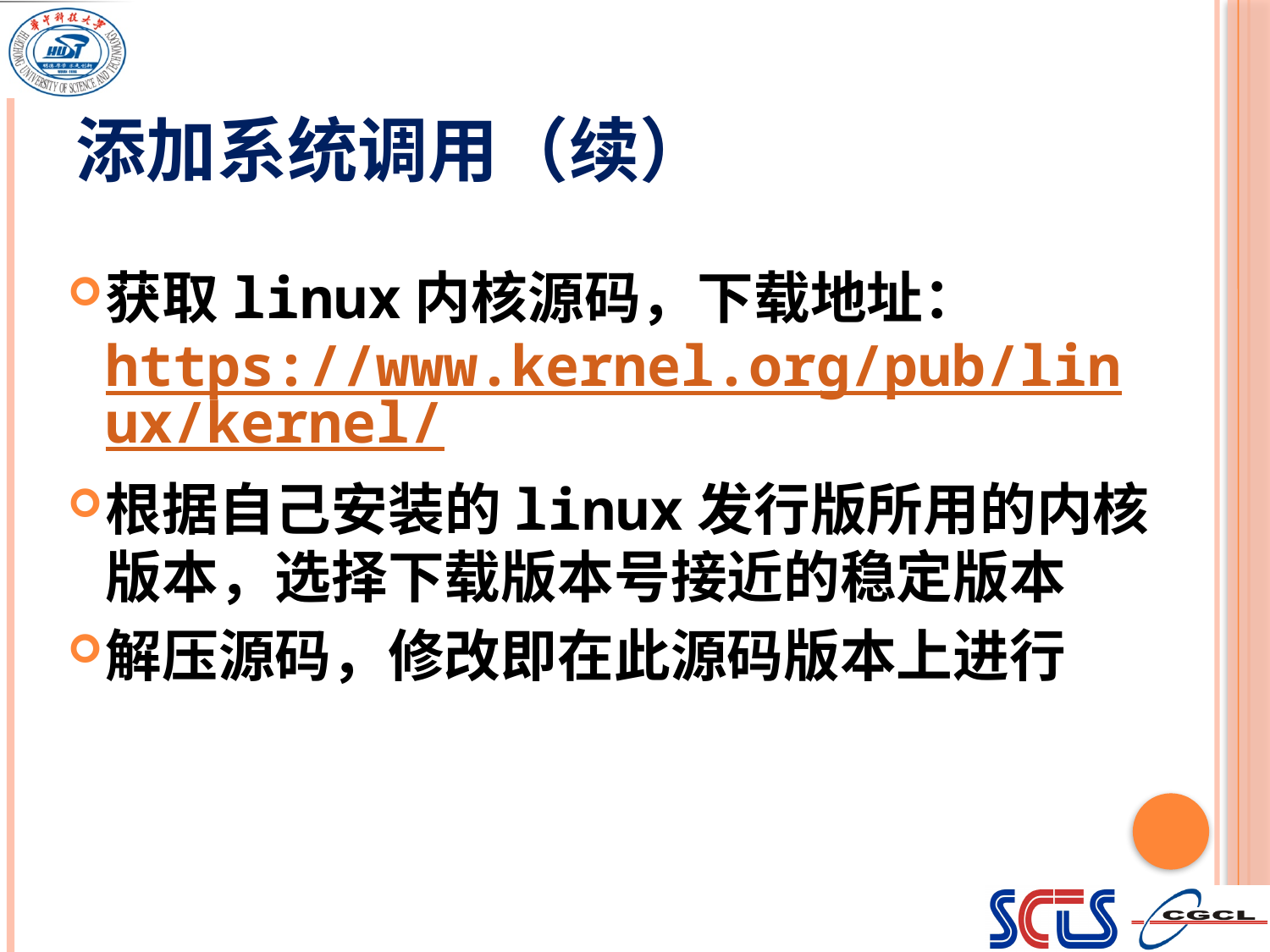

# 添加系统调用（续）
获取linux内核源码，下载地址：https://www.kernel.org/pub/linux/kernel/
根据自己安装的linux发行版所用的内核版本，选择下载版本号接近的稳定版本
解压源码，修改即在此源码版本上进行
27